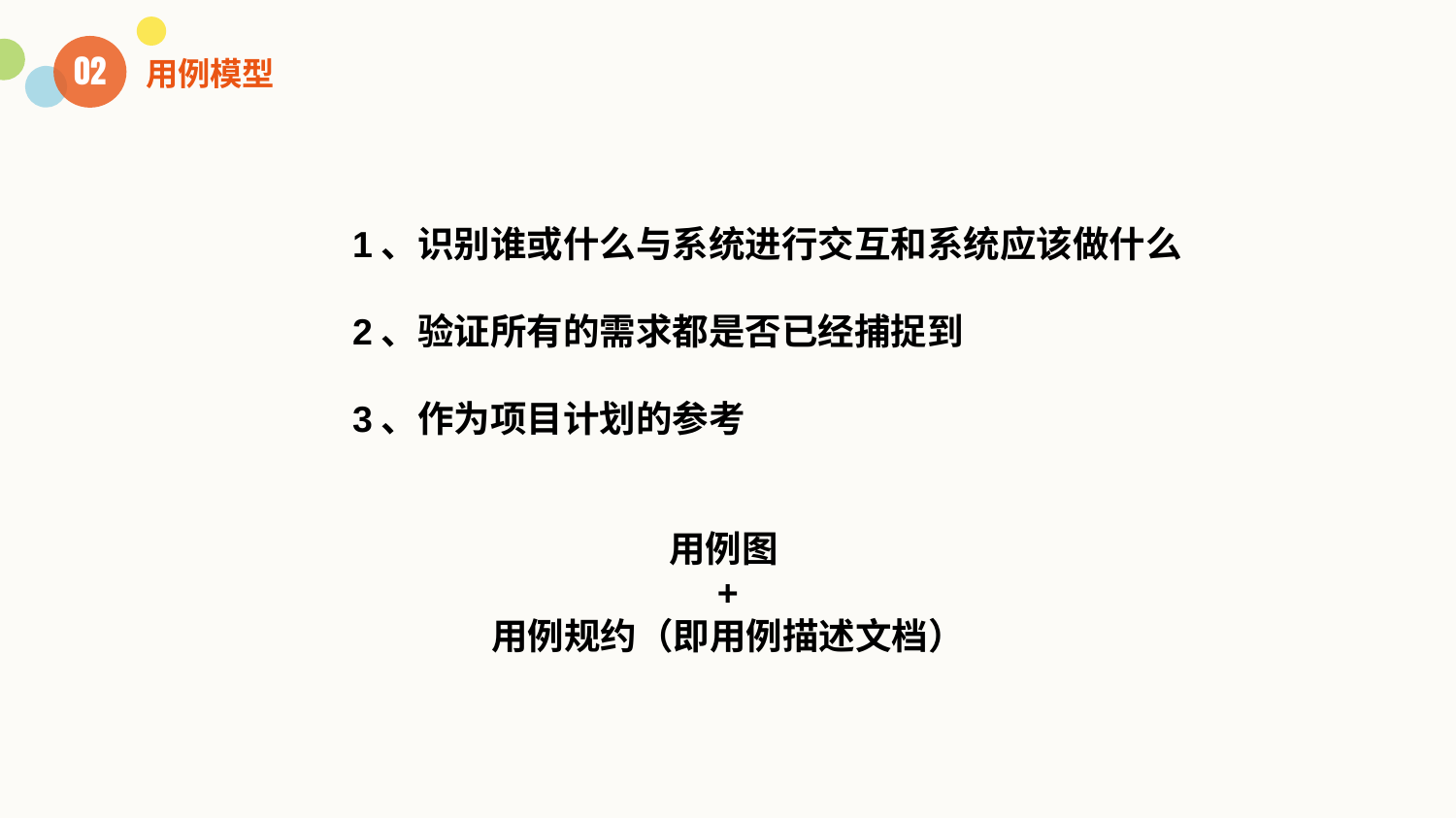

02
用例模型

1、识别谁或什么与系统进行交互和系统应该做什么

2、验证所有的需求都是否已经捕捉到

3、作为项目计划的参考

用例图
+
用例规约（即用例描述文档）